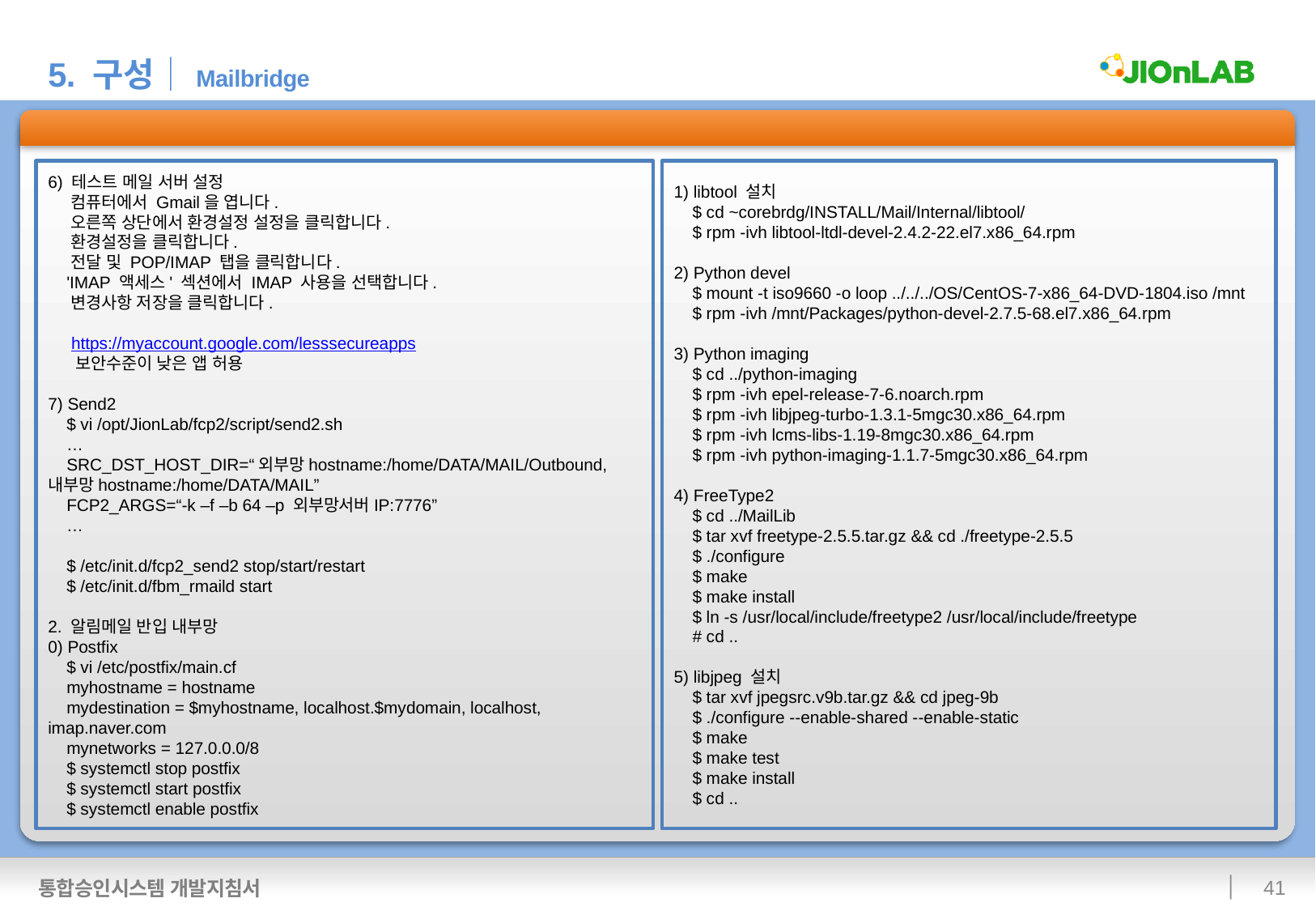

5. 구성│Mailbridge

통합승인시스템 구성

6) 테스트 메일 서버 설정
    컴퓨터에서 Gmail을 엽니다.
    오른쪽 상단에서 환경설정 설정을 클릭합니다.
    환경설정을 클릭합니다.
    전달 및 POP/IMAP 탭을 클릭합니다.
    'IMAP 액세스' 섹션에서 IMAP 사용을 선택합니다.
    변경사항 저장을 클릭합니다.

     https://myaccount.google.com/lesssecureapps
     보안수준이 낮은 앱 허용

7) Send2
    $ vi /opt/JionLab/fcp2/script/send2.sh
    …
    SRC_DST_HOST_DIR=“외부망hostname:/home/DATA/MAIL/Outbound,내부망hostname:/home/DATA/MAIL”
    FCP2_ARGS=“-k –f –b 64 –p 외부망서버IP:7776”
    …

    $ /etc/init.d/fcp2_send2 stop/start/restart
    $ /etc/init.d/fbm_rmaild start

2. 알림메일 반입 내부망
0) Postfix
    $ vi /etc/postfix/main.cf
    myhostname = hostname
    mydestination = $myhostname, localhost.$mydomain, localhost, imap.naver.com
    mynetworks = 127.0.0.0/8
    $ systemctl stop postfix
    $ systemctl start postfix
    $ systemctl enable postfix
1) libtool 설치
    $ cd ~corebrdg/INSTALL/Mail/Internal/libtool/
    $ rpm -ivh libtool-ltdl-devel-2.4.2-22.el7.x86_64.rpm

2) Python devel
    $ mount -t iso9660 -o loop ../../../OS/CentOS-7-x86_64-DVD-1804.iso /mnt
    $ rpm -ivh /mnt/Packages/python-devel-2.7.5-68.el7.x86_64.rpm

3) Python imaging
    $ cd ../python-imaging
    $ rpm -ivh epel-release-7-6.noarch.rpm
    $ rpm -ivh libjpeg-turbo-1.3.1-5mgc30.x86_64.rpm
    $ rpm -ivh lcms-libs-1.19-8mgc30.x86_64.rpm
    $ rpm -ivh python-imaging-1.1.7-5mgc30.x86_64.rpm

4) FreeType2
    $ cd ../MailLib
    $ tar xvf freetype-2.5.5.tar.gz && cd ./freetype-2.5.5
    $ ./configure
    $ make
    $ make install
    $ ln -s /usr/local/include/freetype2 /usr/local/include/freetype
    # cd ..

5) libjpeg 설치
    $ tar xvf jpegsrc.v9b.tar.gz && cd jpeg-9b
    $ ./configure --enable-shared --enable-static
    $ make
    $ make test
    $ make install
    $ cd ..
 41